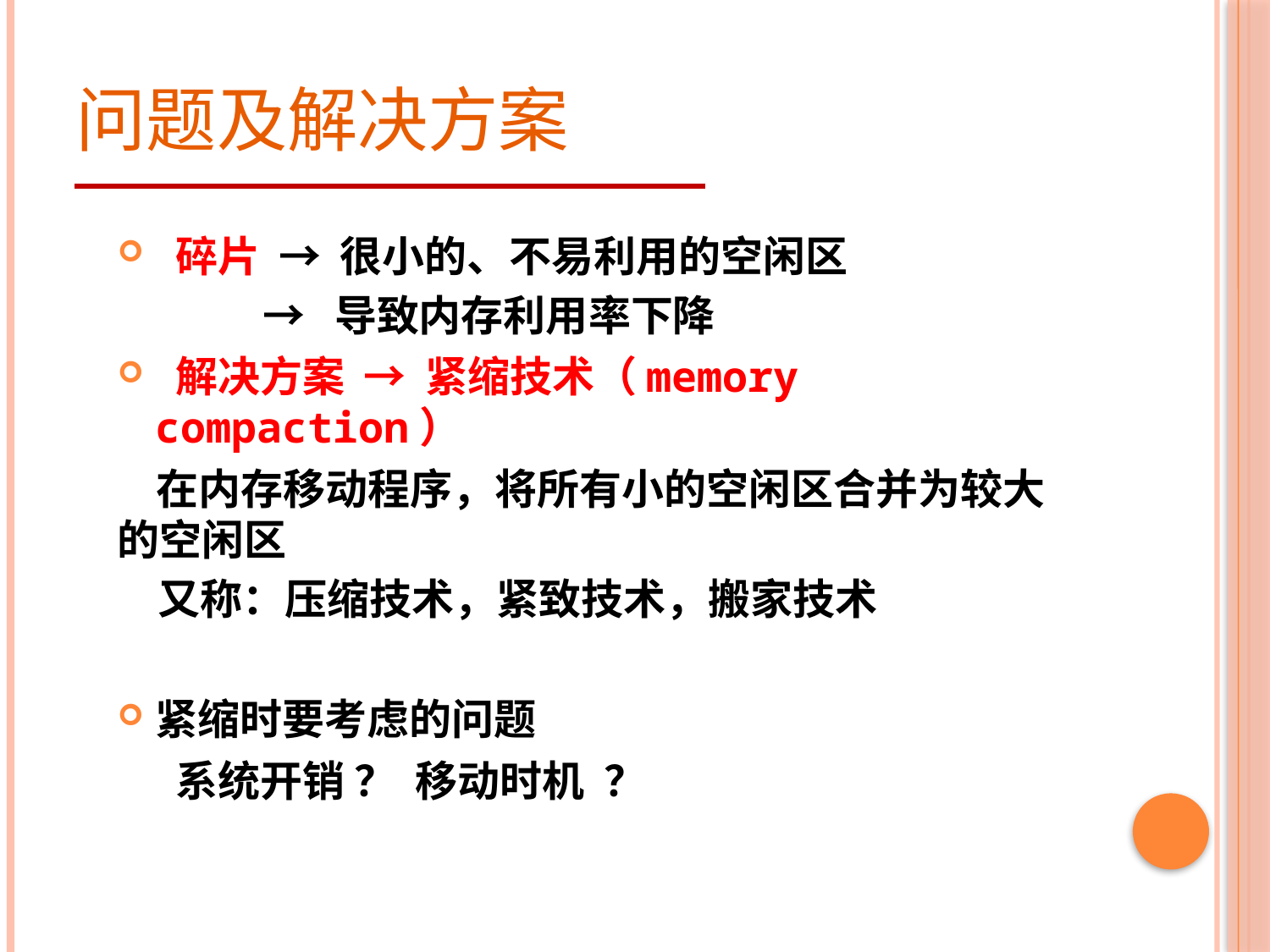

# 问题及解决方案
 碎片  →  很小的、不易利用的空闲区
           →  导致内存利用率下降
 解决方案  →  紧缩技术（memory compaction）
   在内存移动程序，将所有小的空闲区合并为较大的空闲区
又称：压缩技术，紧致技术，搬家技术

紧缩时要考虑的问题
     系统开销 ？  移动时机  ？